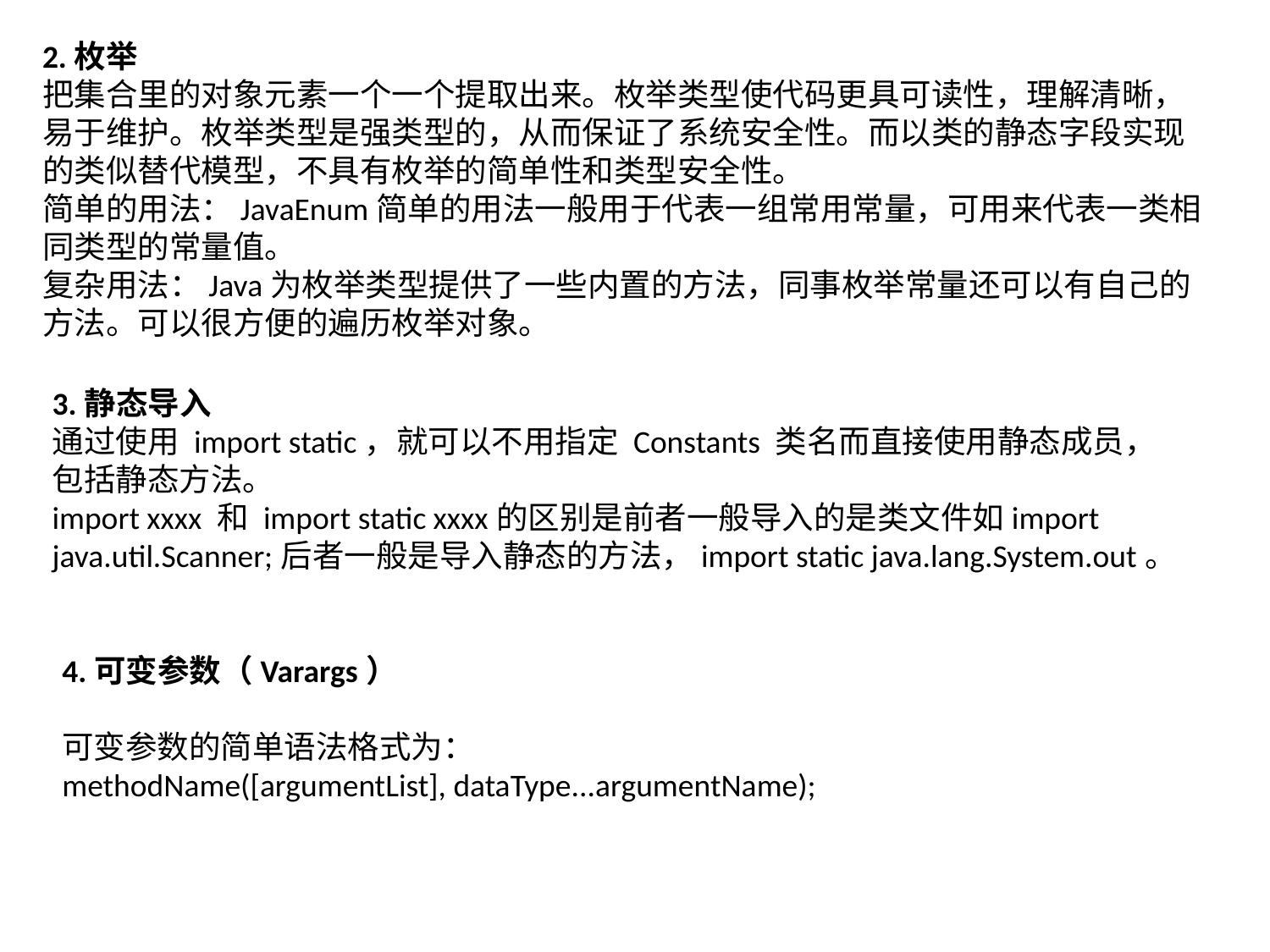

2.枚举
把集合里的对象元素一个一个提取出来。枚举类型使代码更具可读性，理解清晰，易于维护。枚举类型是强类型的，从而保证了系统安全性。而以类的静态字段实现的类似替代模型，不具有枚举的简单性和类型安全性。
简单的用法：JavaEnum简单的用法一般用于代表一组常用常量，可用来代表一类相同类型的常量值。
复杂用法：Java为枚举类型提供了一些内置的方法，同事枚举常量还可以有自己的方法。可以很方便的遍历枚举对象。
3.静态导入
通过使用 import static，就可以不用指定 Constants 类名而直接使用静态成员，包括静态方法。
import xxxx 和 import static xxxx的区别是前者一般导入的是类文件如import java.util.Scanner;后者一般是导入静态的方法，import static java.lang.System.out。
4.可变参数（Varargs）

可变参数的简单语法格式为：
methodName([argumentList], dataType...argumentName);